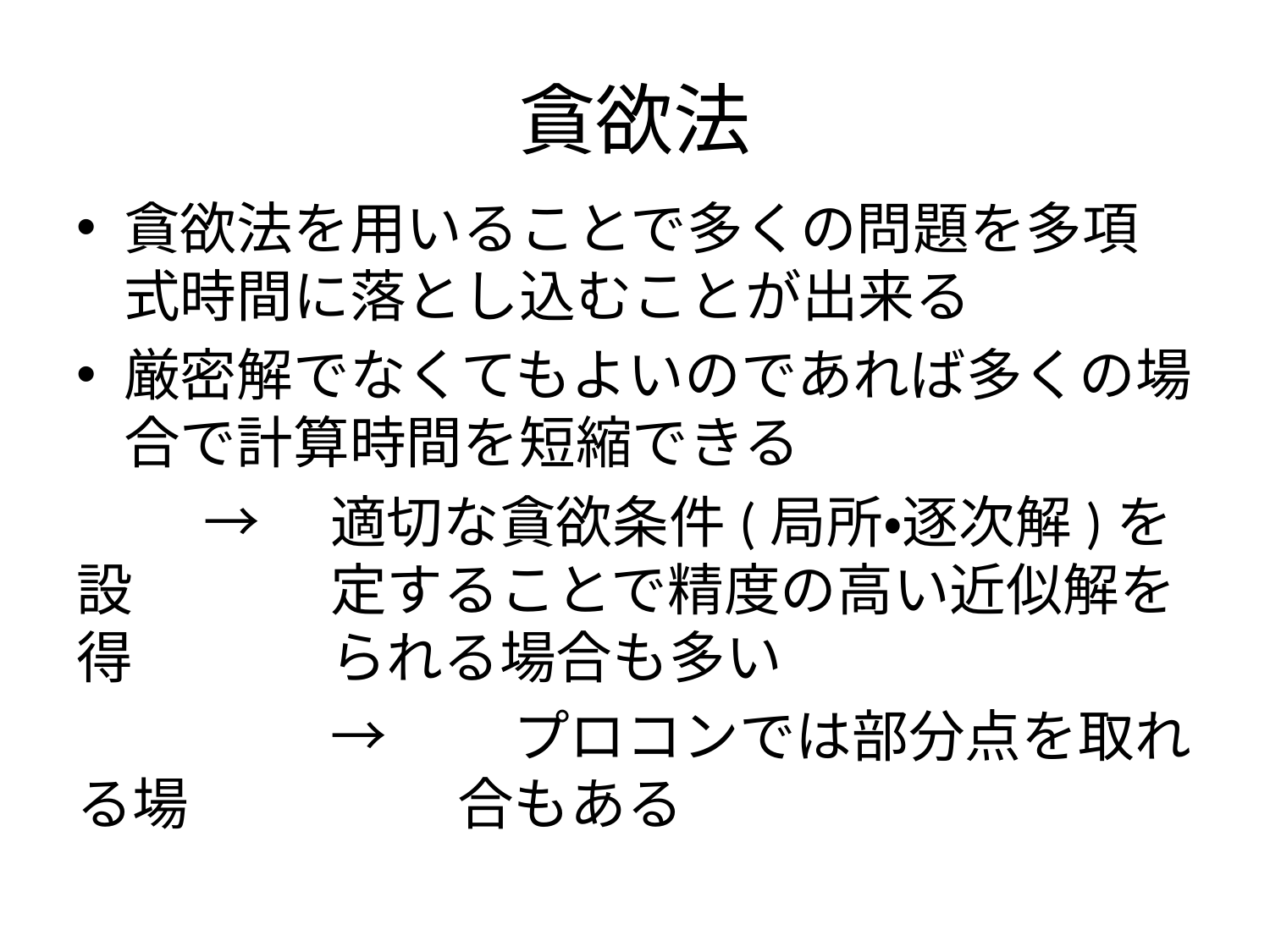

# 貪欲法
貪欲法を用いることで多くの問題を多項式時間に落とし込むことが出来る
厳密解でなくてもよいのであれば多くの場合で計算時間を短縮できる
	→　	適切な貪欲条件(局所・逐次解)を設		定することで精度の高い近似解を得		られる場合も多い
		→　　プロコンでは部分点を取れる場			合もある